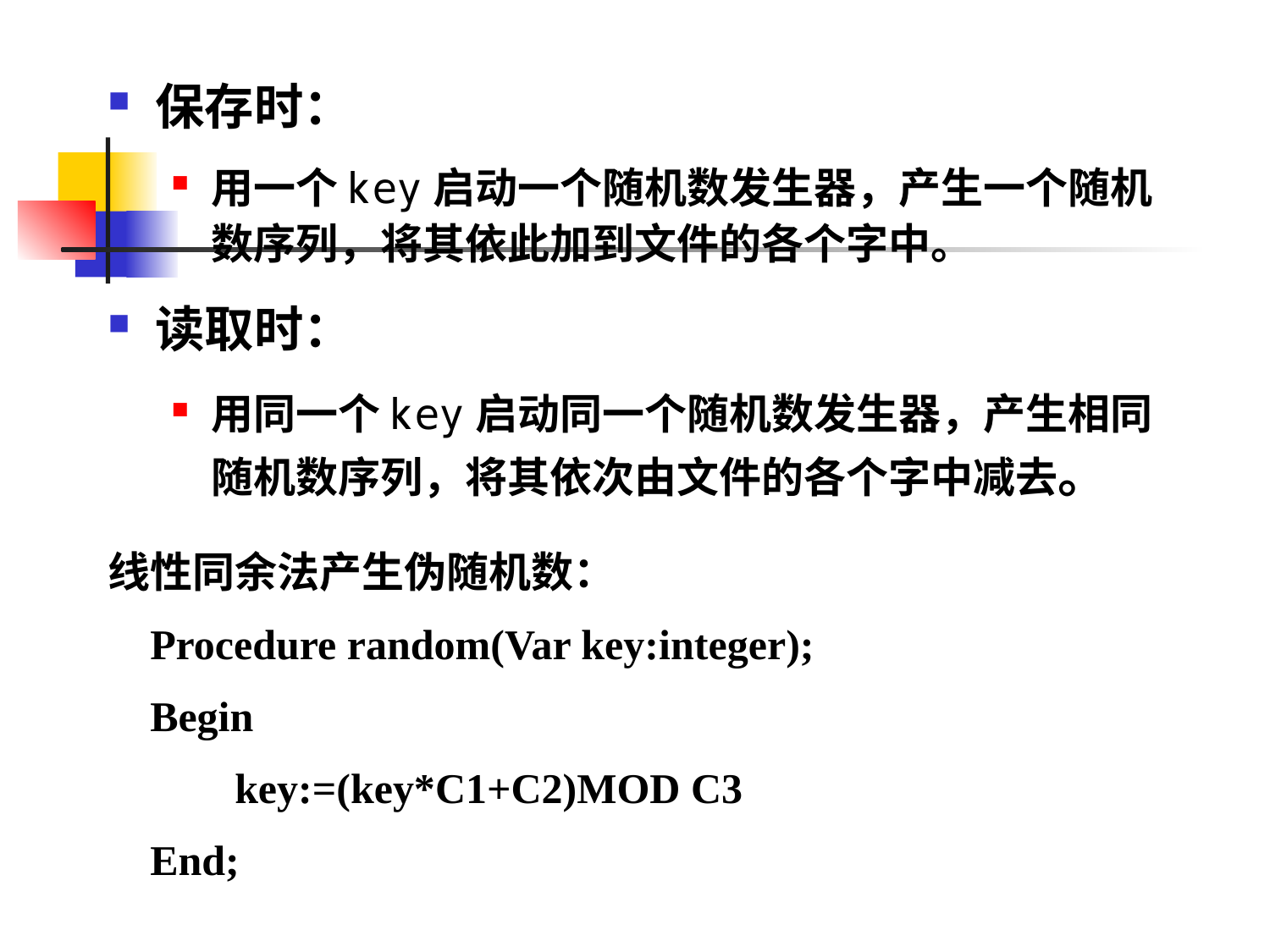

保存时：
用一个key启动一个随机数发生器，产生一个随机数序列，将其依此加到文件的各个字中。
读取时：
用同一个key启动同一个随机数发生器，产生相同随机数序列，将其依次由文件的各个字中减去。
线性同余法产生伪随机数：
    Procedure random(Var key:integer);
    Begin
            key:=(key*C1+C2)MOD C3
    End;